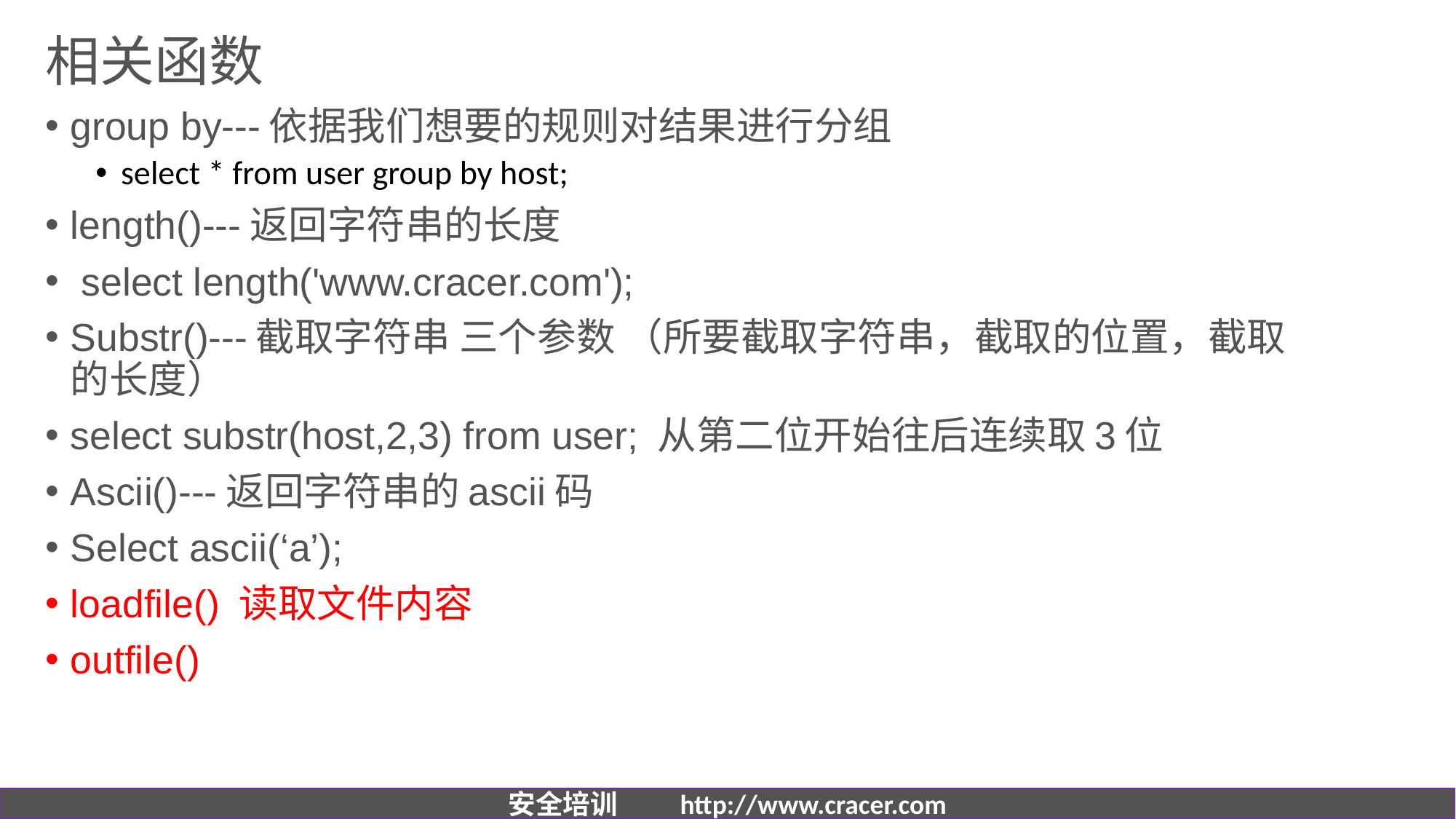

# 相关函数
group by---依据我们想要的规则对结果进行分组
select * from user group by host;
length()---返回字符串的长度
 select length('www.cracer.com');
Substr()---截取字符串 三个参数 （所要截取字符串，截取的位置，截取的长度）
select substr(host,2,3) from user; 从第二位开始往后连续取3位
Ascii()---返回字符串的ascii码
Select ascii(‘a’);
loadfile() 读取文件内容
outfile()